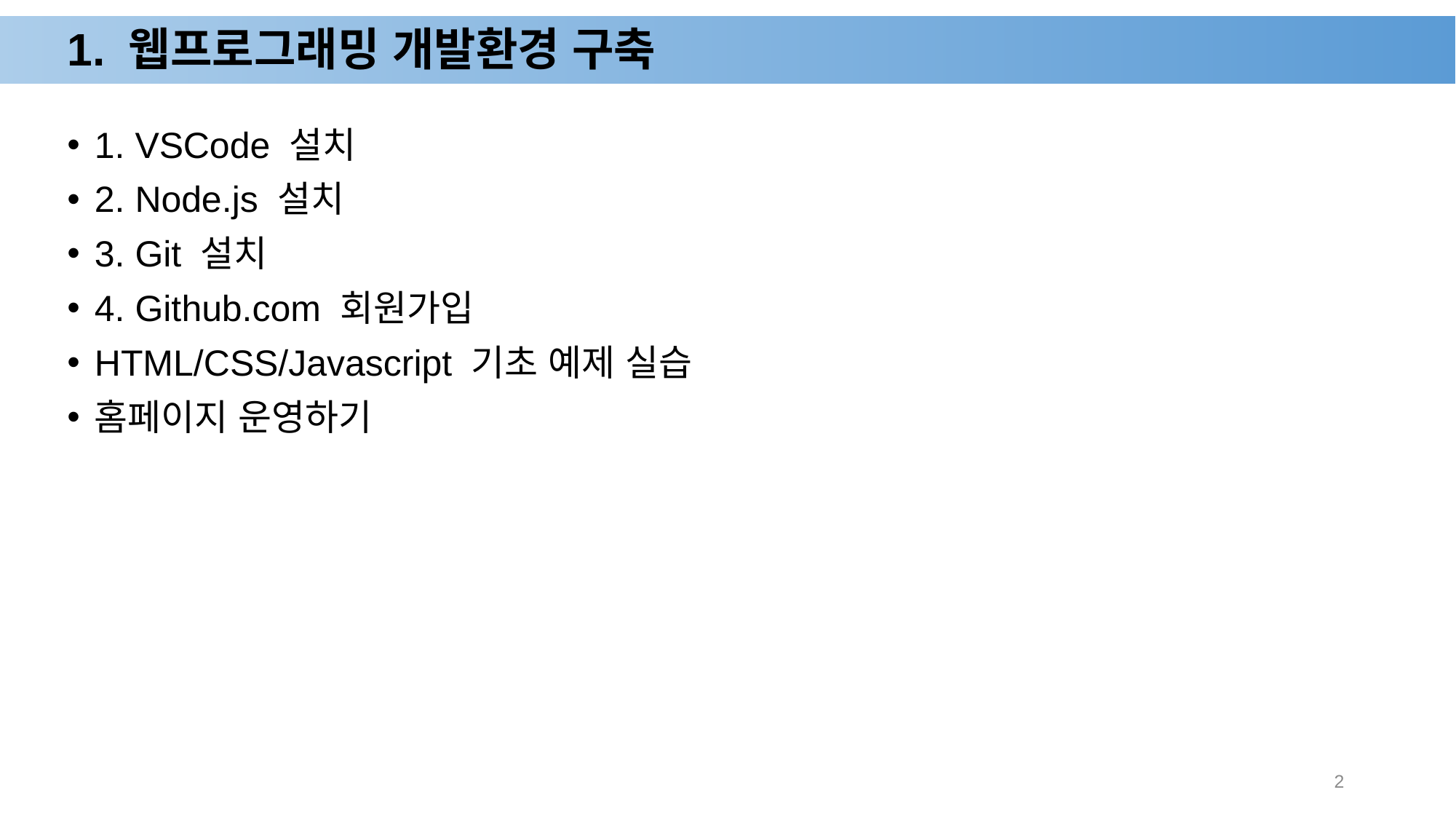

# 1. 웹프로그래밍 개발환경 구축
1. VSCode 설치
2. Node.js 설치
3. Git 설치
4. Github.com 회원가입
HTML/CSS/Javascript 기초 예제 실습
홈페이지 운영하기

2